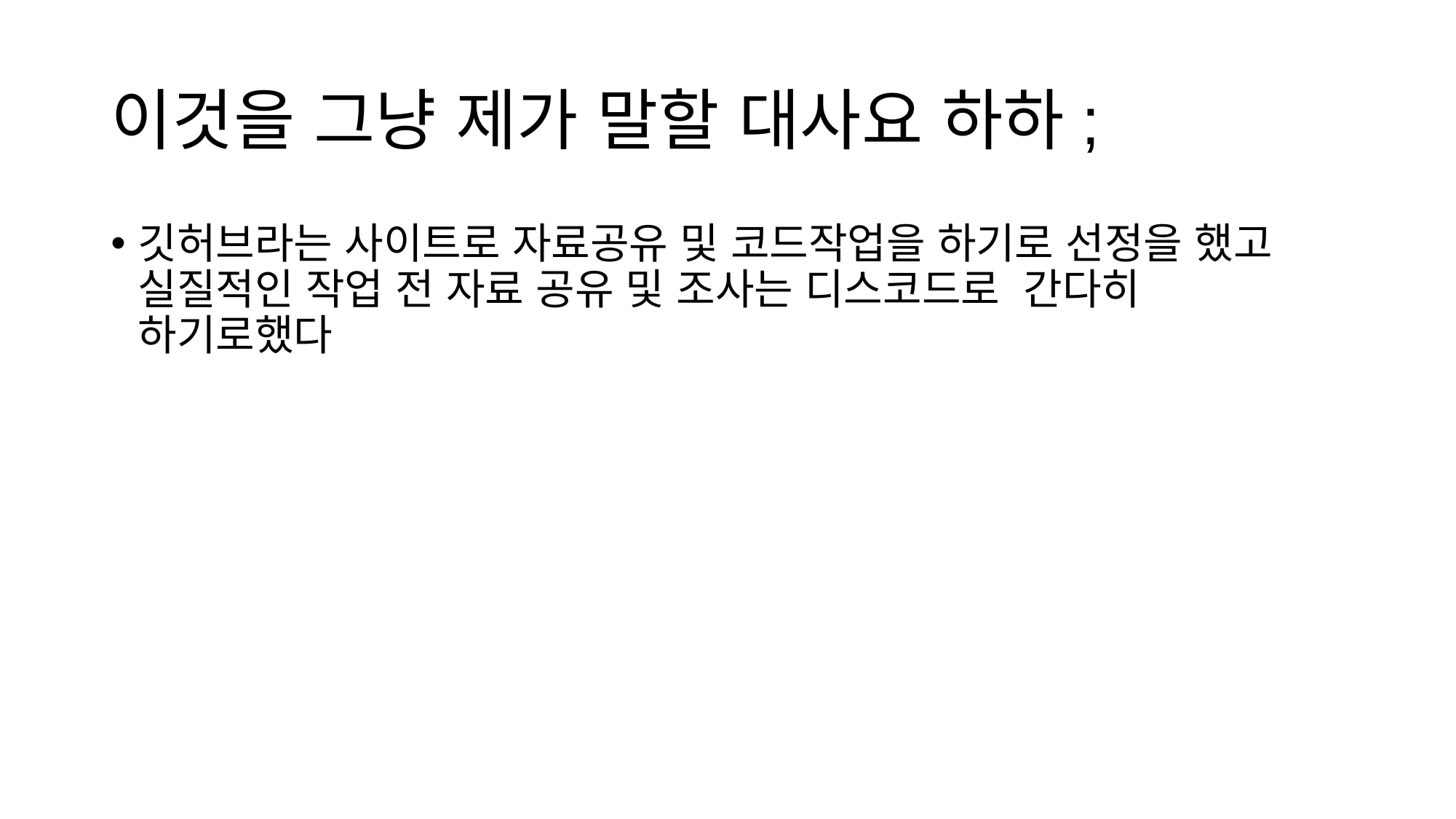

# 이것을 그냥 제가 말할 대사요 하하;
깃허브라는 사이트로 자료공유 및 코드작업을 하기로 선정을 했고 실질적인 작업 전 자료 공유 및 조사는 디스코드로  간다히 하기로했다